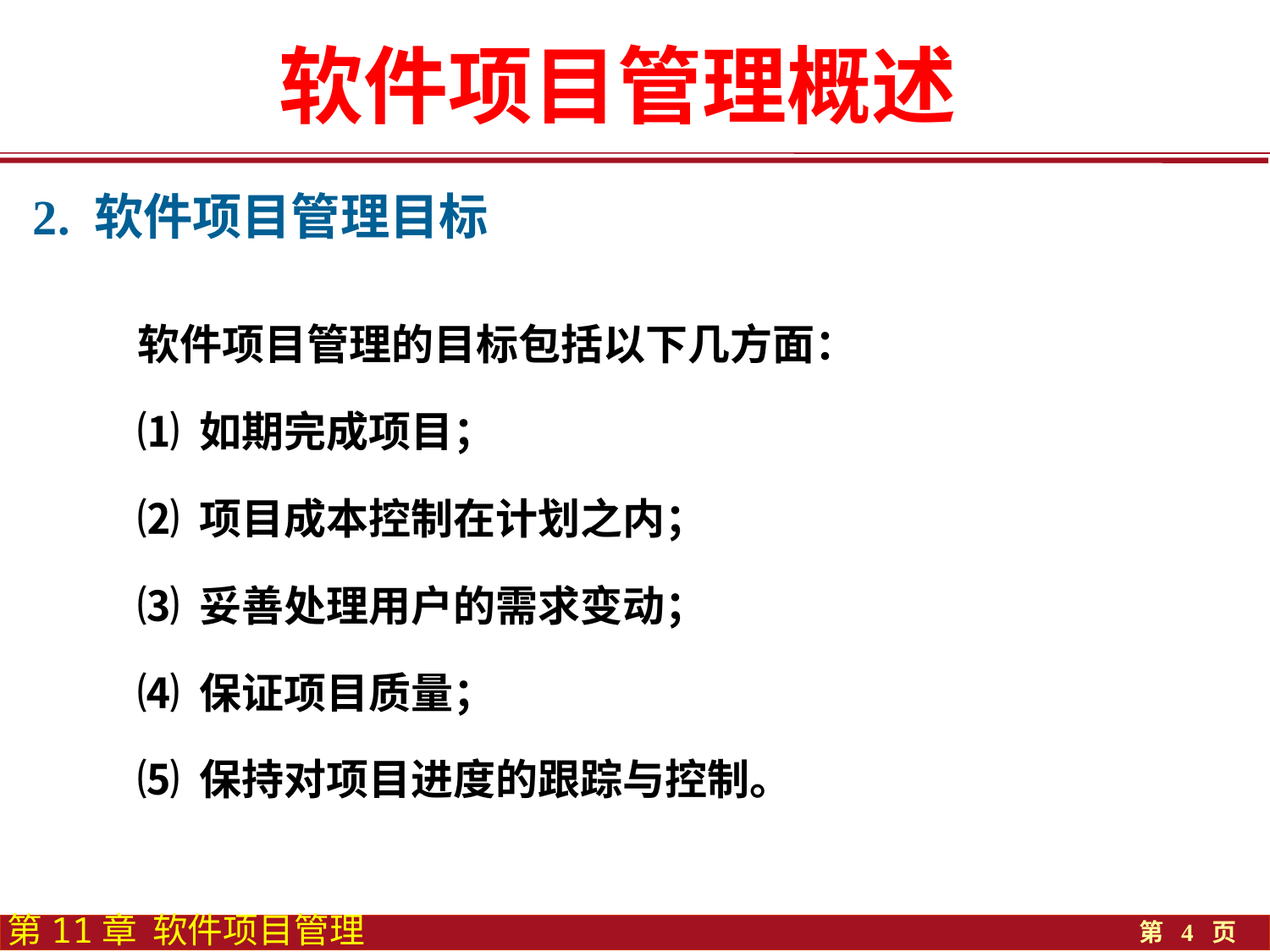

软件项目管理概述
2. 软件项目管理目标
软件项目管理的目标包括以下几方面：
⑴ 如期完成项目；
⑵ 项目成本控制在计划之内；
⑶ 妥善处理用户的需求变动；
⑷ 保证项目质量；
⑸ 保持对项目进度的跟踪与控制。